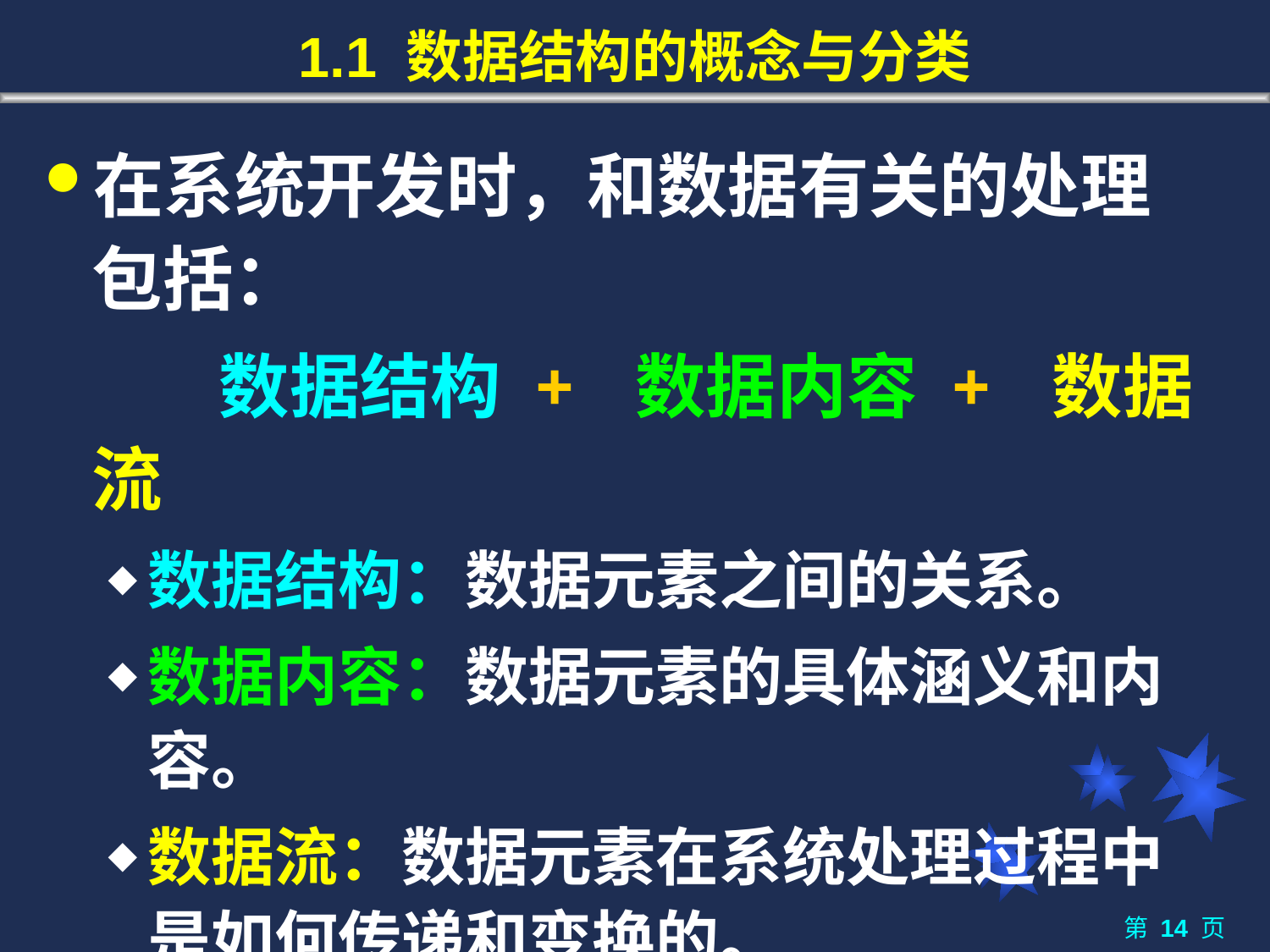

# 1.1 数据结构的概念与分类
在系统开发时，和数据有关的处理包括：
		数据结构 + 数据内容 + 数据流
数据结构：数据元素之间的关系。
数据内容：数据元素的具体涵义和内容。
数据流：数据元素在系统处理过程中是如何传递和变换的。

第 14 页